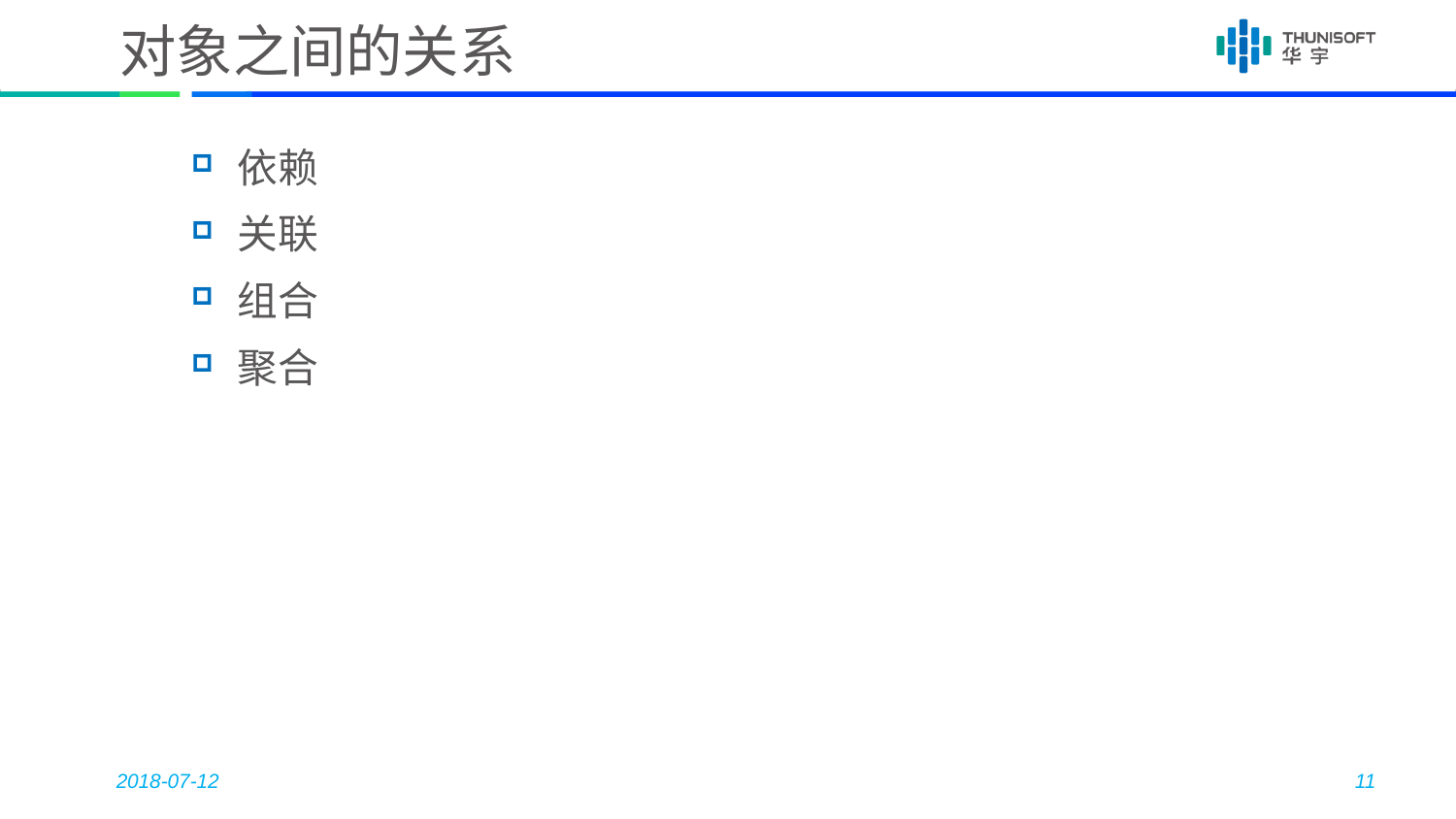

# 对象之间的关系
依赖
关联
组合
聚合

2018-07-12
11